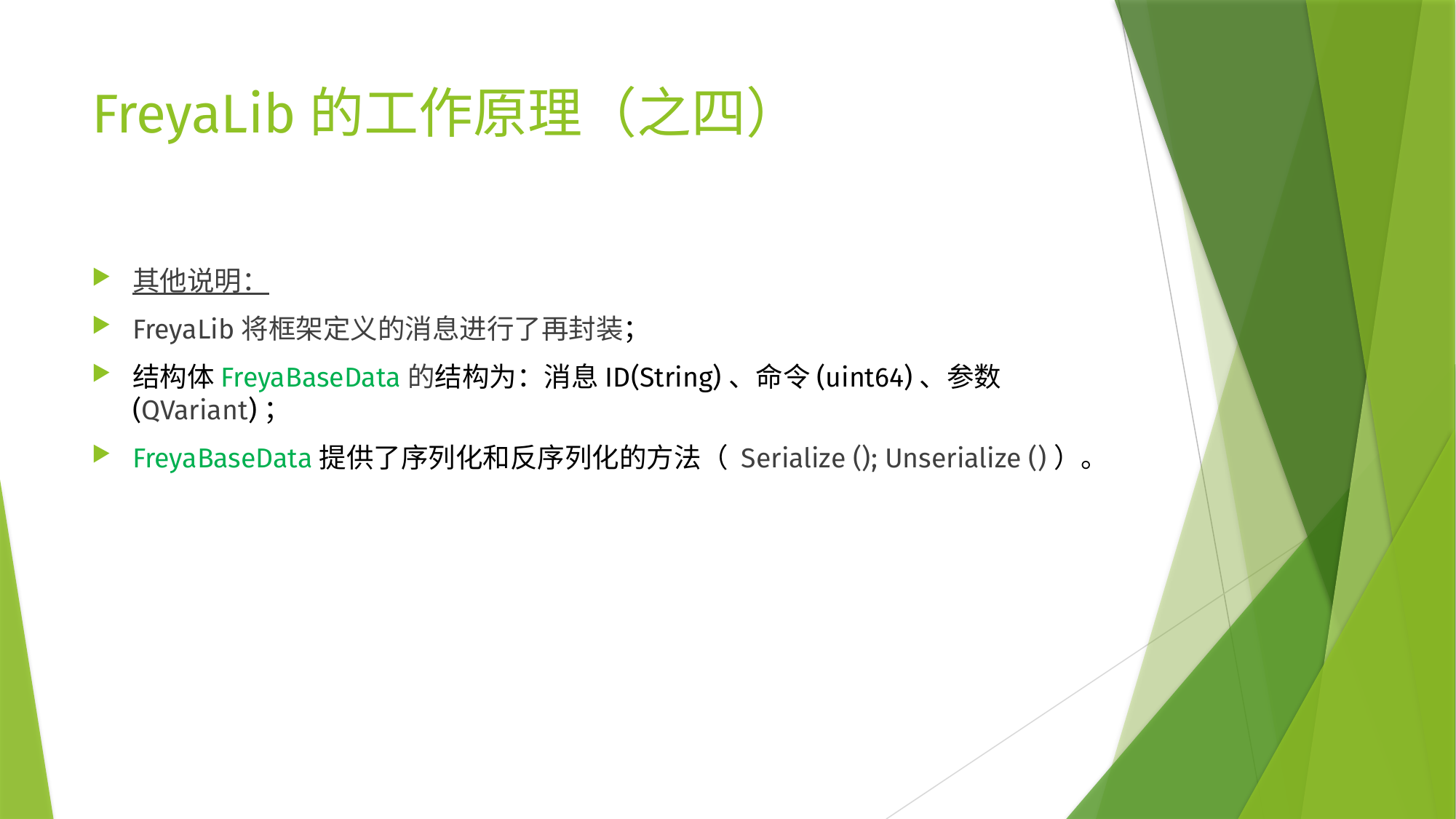

# FreyaLib的工作原理（之四）
其他说明：
FreyaLib将框架定义的消息进行了再封装；
结构体FreyaBaseData的结构为：消息ID(String)、命令(uint64)、参数(QVariant)；
FreyaBaseData提供了序列化和反序列化的方法（ Serialize (); Unserialize ()）。